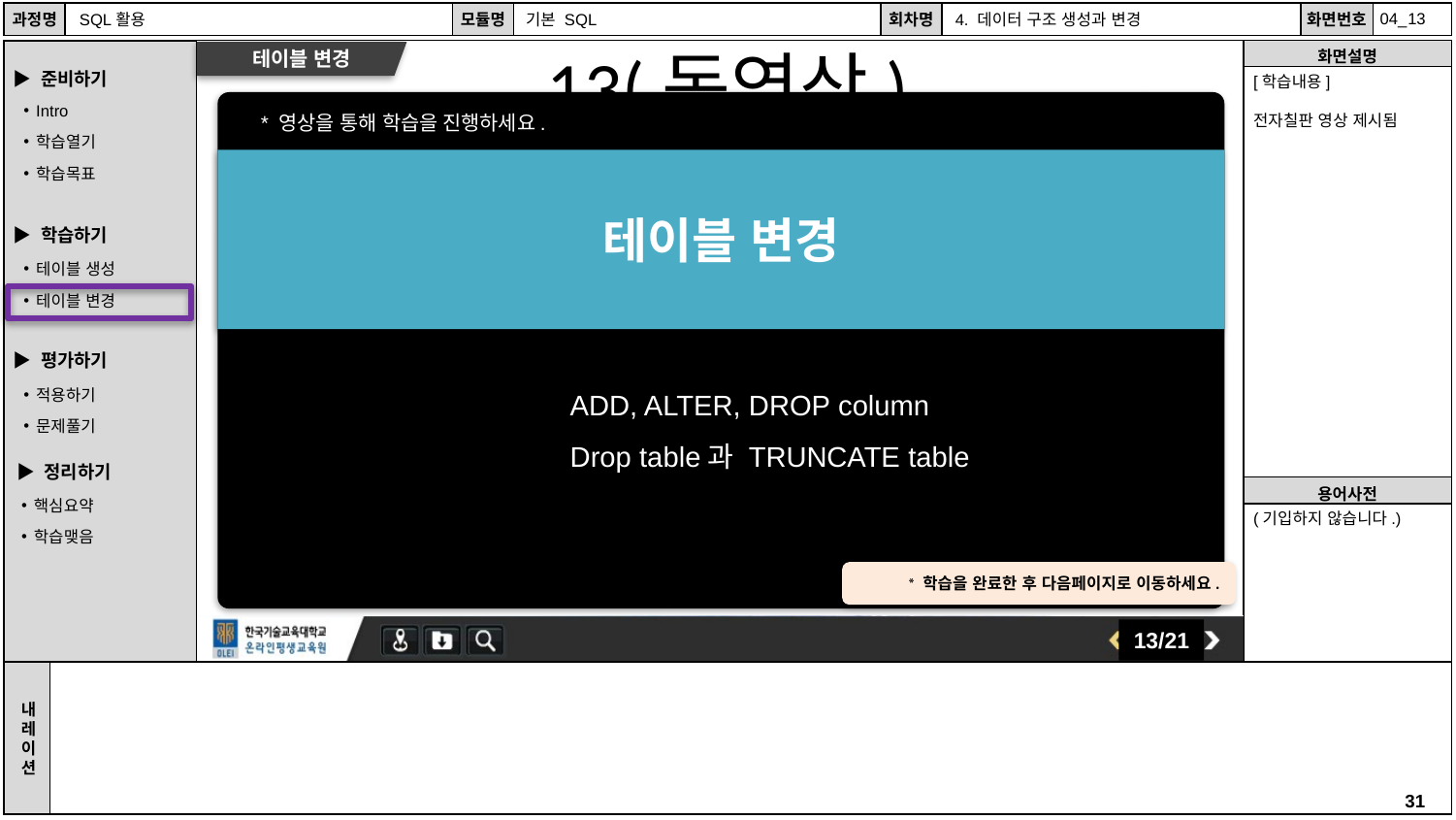

13
13(동영상)
테이블 변경
[학습내용]

전자칠판 영상 제시됨

* 영상을 통해 학습을 진행하세요.
테이블 변경

ADD, ALTER, DROP column
Drop table과 TRUNCATE table
(기입하지 않습니다.)
* 학습을 완료한 후 다음페이지로 이동하세요.
13/21